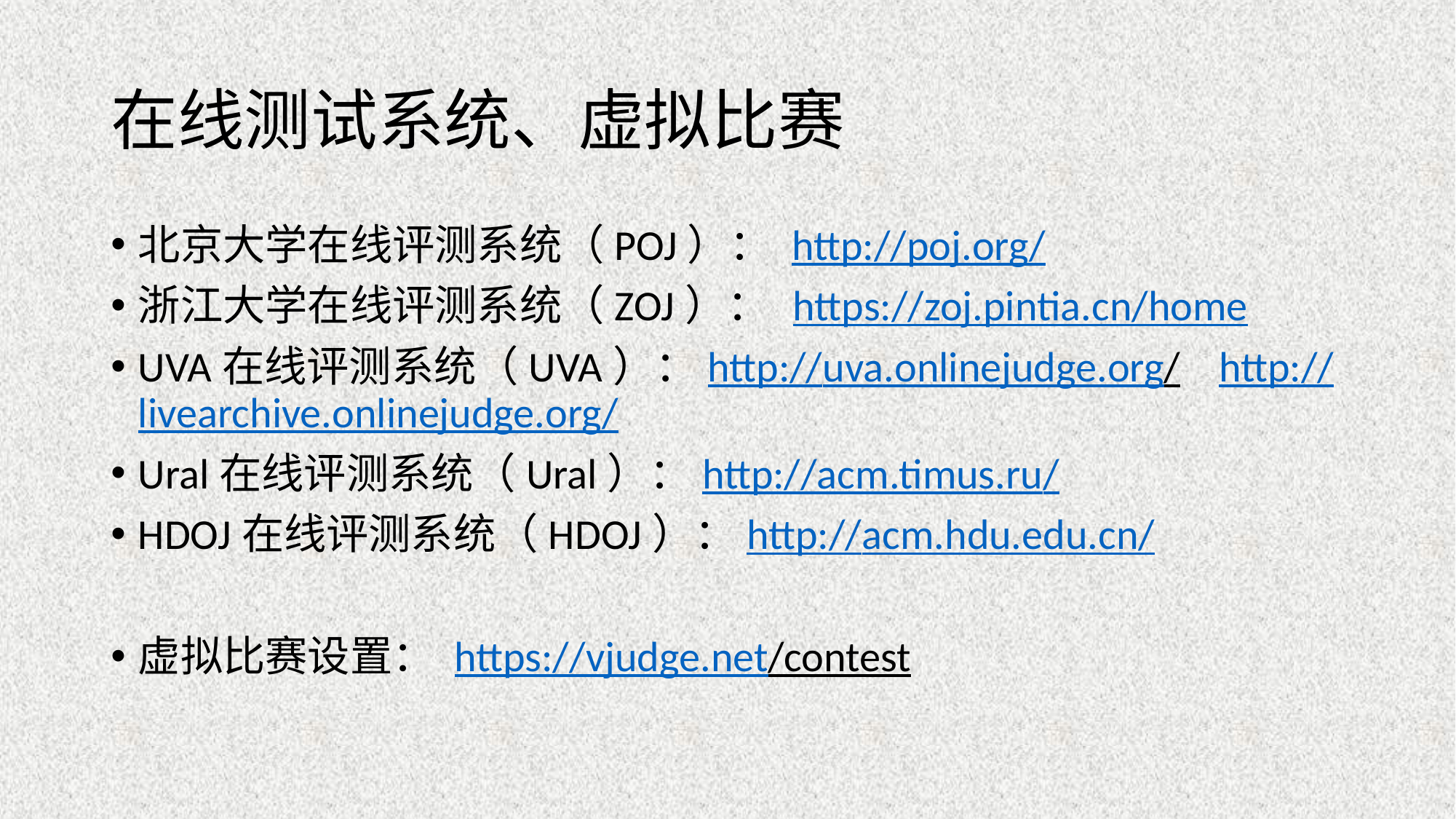

# 在线测试系统、虚拟比赛
北京大学在线评测系统（POJ）： http://poj.org/
浙江大学在线评测系统（ZOJ）：	https://zoj.pintia.cn/home
UVA在线评测系统（UVA）：http://uva.onlinejudge.org/    http://livearchive.onlinejudge.org/
Ural在线评测系统（Ural）：http://acm.timus.ru/
HDOJ在线评测系统（HDOJ）：http://acm.hdu.edu.cn/

虚拟比赛设置： https://vjudge.net/contest